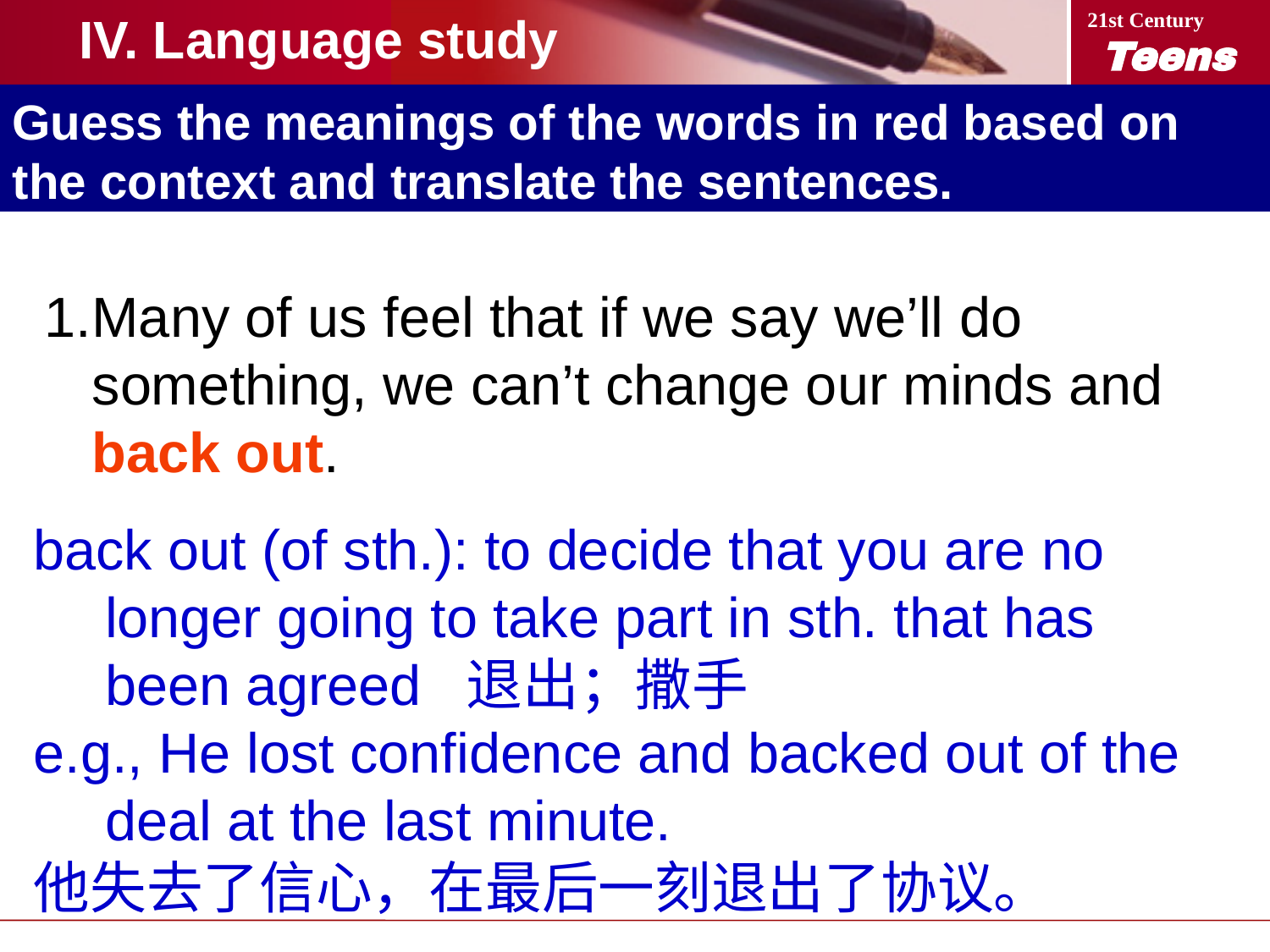

IV. Language study
Guess the meanings of the words in red based on the context and translate the sentences.
Many of us feel that if we say we’ll do something, we can’t change our minds and back out.
back out (of sth.): to decide that you are no longer going to take part in sth. that has been agreed  退出；撒手
e.g., He lost confidence and backed out of the deal at the last minute.
他失去了信心，在最后一刻退出了协议。